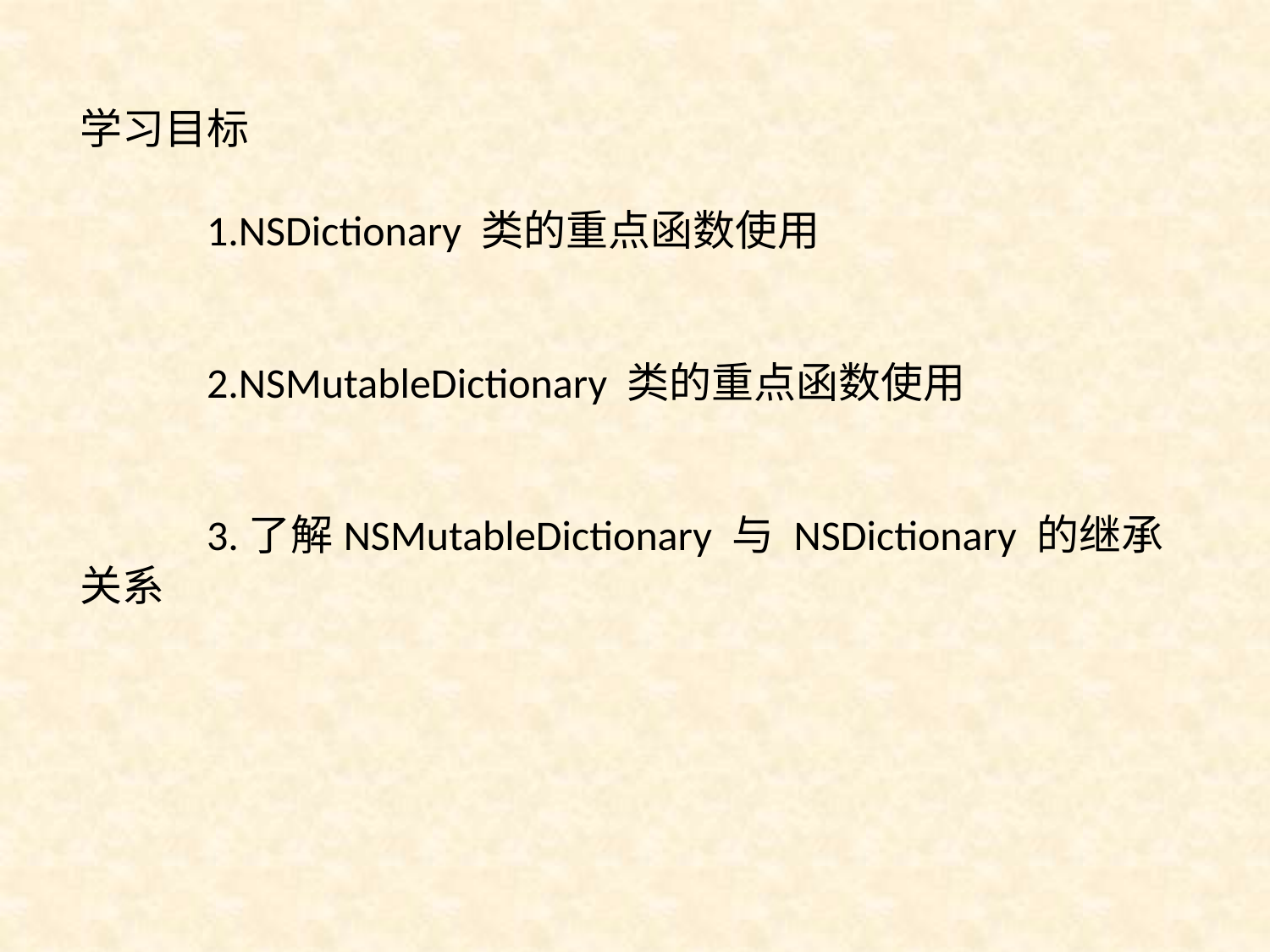

学习目标

	1.NSDictionary 类的重点函数使用

	2.NSMutableDictionary 类的重点函数使用

	3.了解NSMutableDictionary 与 NSDictionary 的继承关系